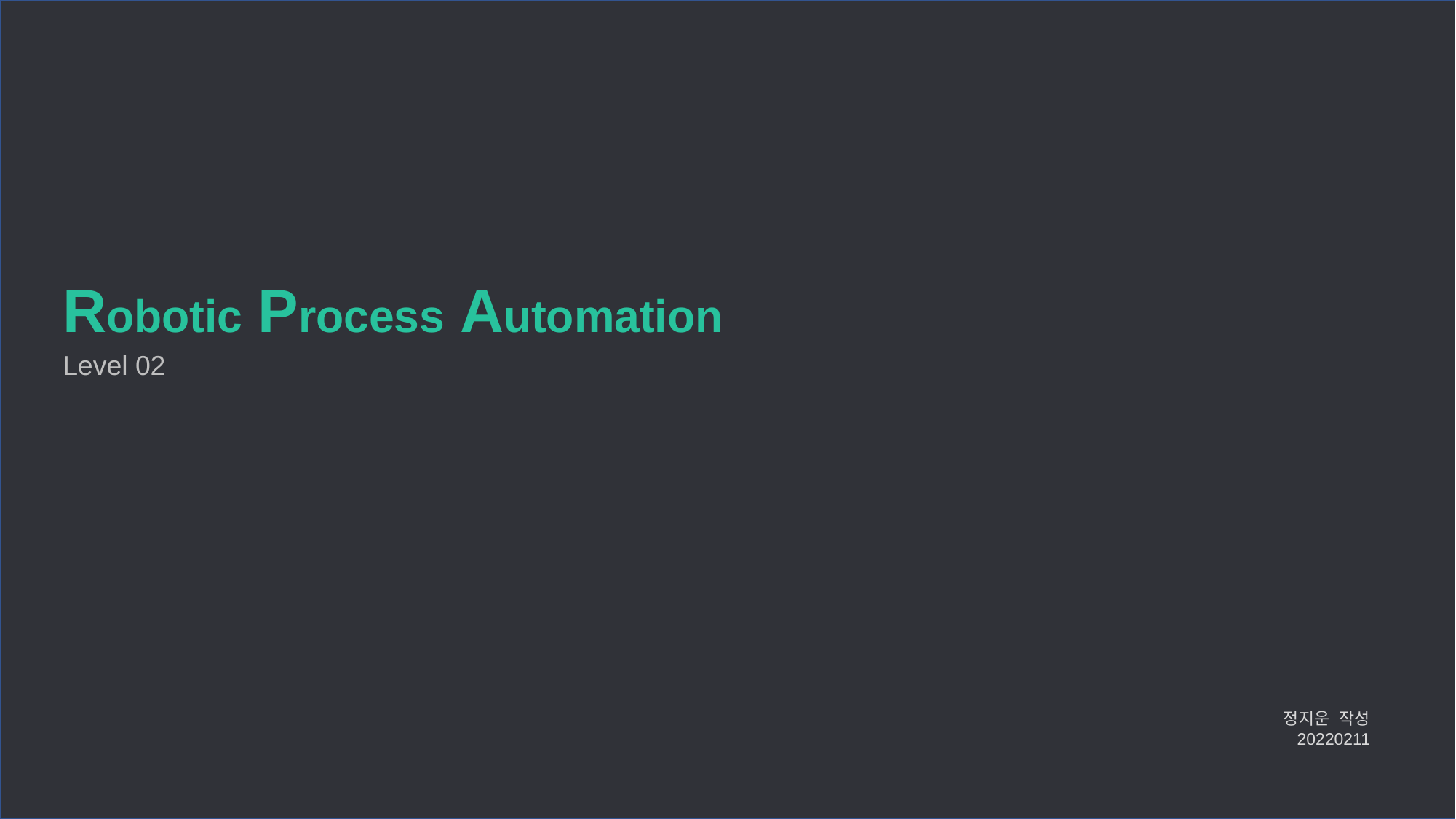

#
Robotic Process Automation
Level 02

정지운  작성
20220211
1